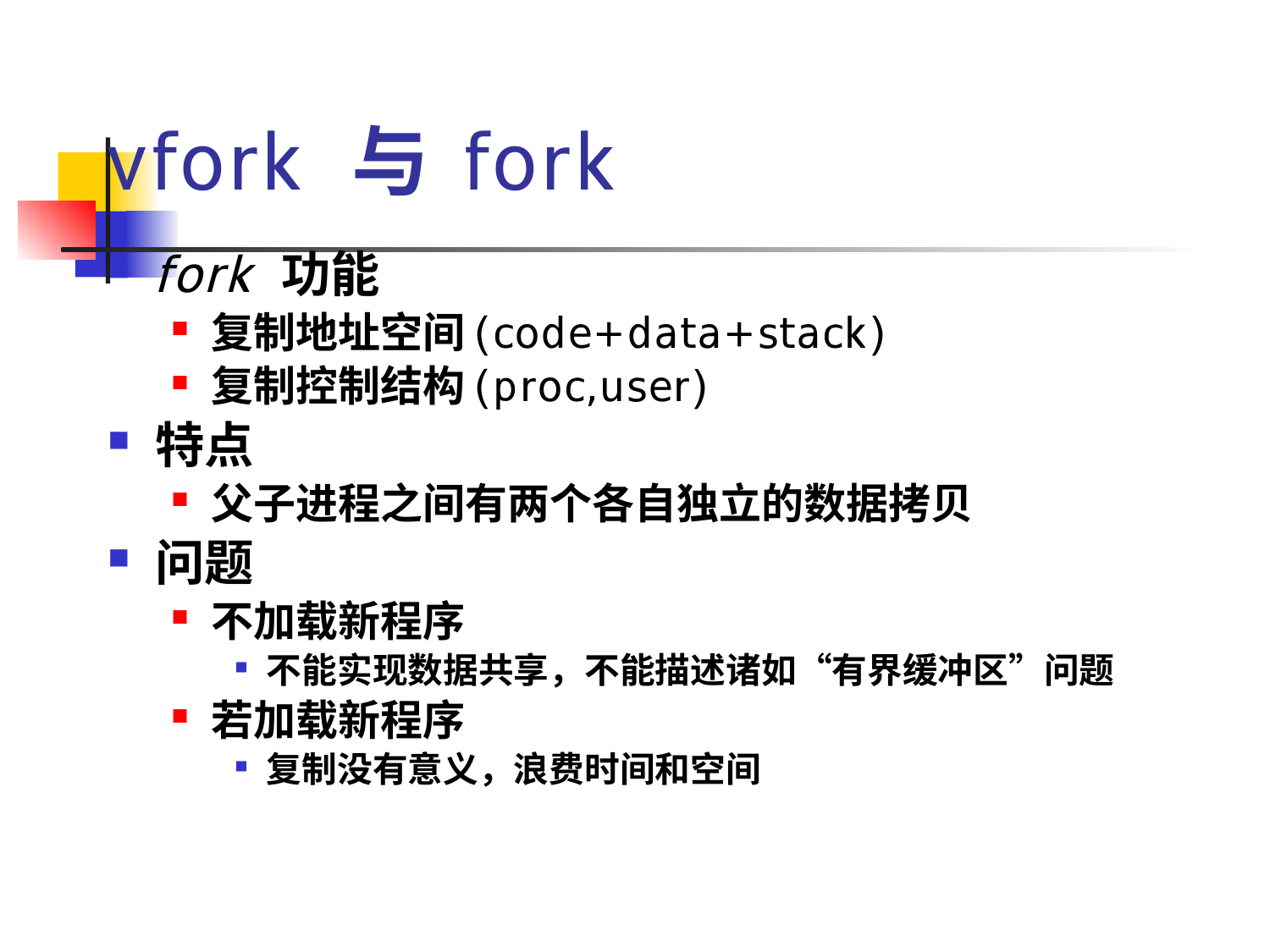

# vfork 与 fork
fork 功能
复制地址空间(code+data+stack)
复制控制结构(proc,user)
特点
父子进程之间有两个各自独立的数据拷贝
问题
不加载新程序
不能实现数据共享，不能描述诸如“有界缓冲区”问题
若加载新程序
复制没有意义，浪费时间和空间